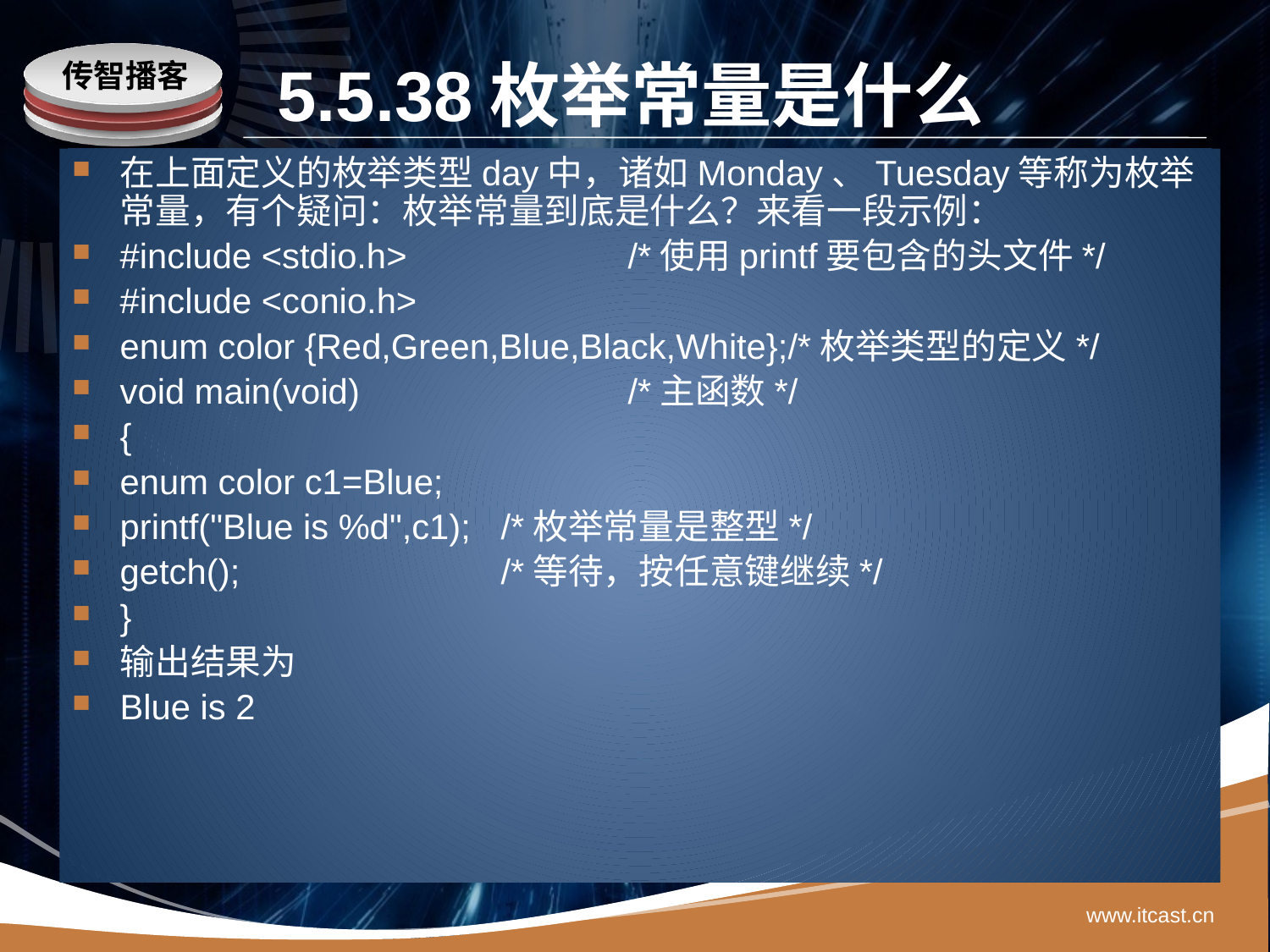

# 5.5.38枚举常量是什么
在上面定义的枚举类型day中，诸如Monday、Tuesday等称为枚举常量，有个疑问：枚举常量到底是什么？来看一段示例：
#include <stdio.h>		/*使用printf要包含的头文件*/
#include <conio.h>
enum color {Red,Green,Blue,Black,White};/*枚举类型的定义*/
void main(void)			/*主函数*/
{
enum color c1=Blue;
printf("Blue is %d",c1);	/*枚举常量是整型*/
getch();			/*等待，按任意键继续*/
}
输出结果为
Blue is 2
www.itcast.cn